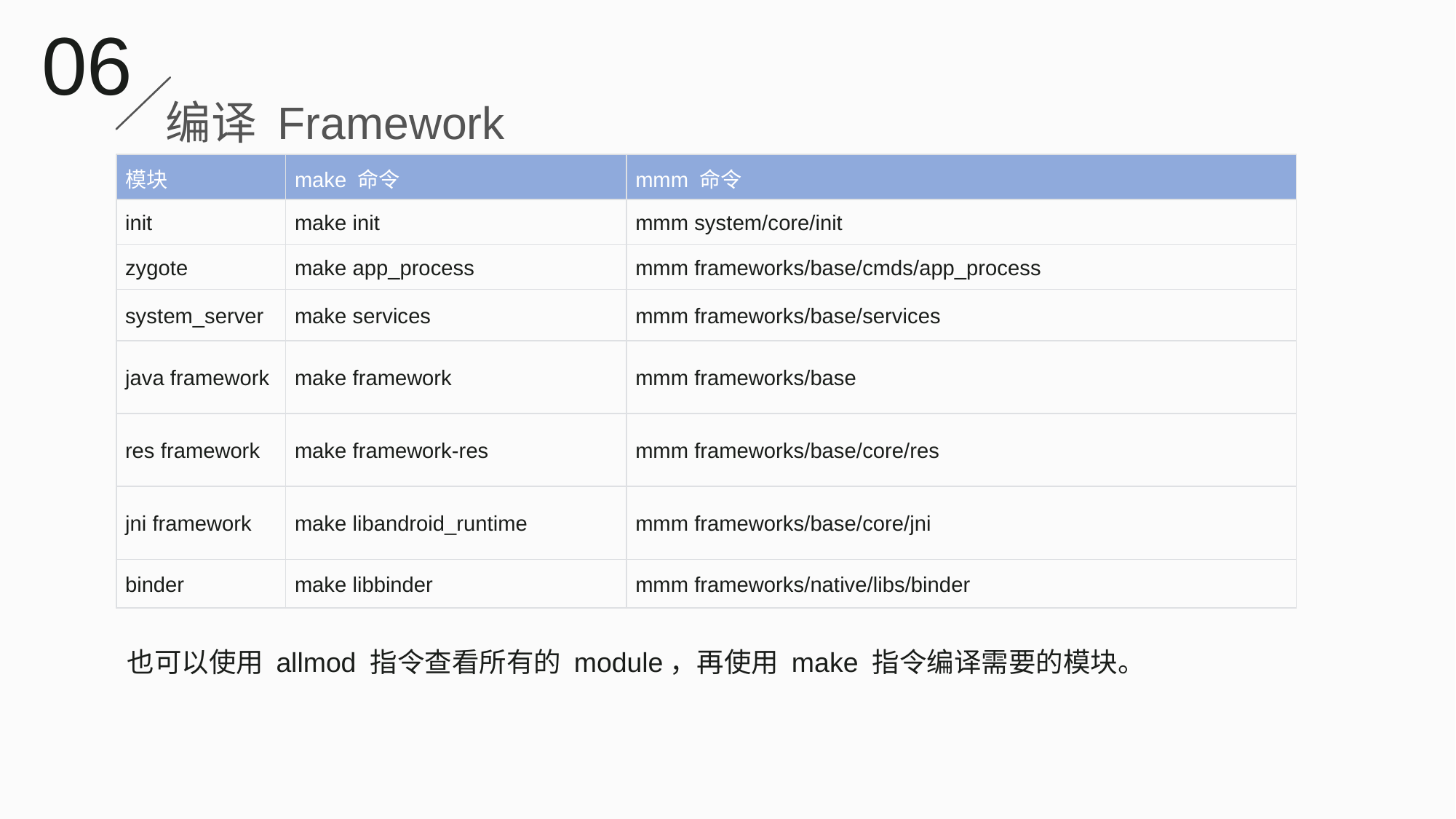

06
编译 Framework
| 模块 | make 命令 | mmm 命令 |
| --- | --- | --- |
| init | make init | mmm system/core/init |
| zygote | make app\_process | mmm frameworks/base/cmds/app\_process |
| system\_server | make services | mmm frameworks/base/services |
| java framework | make framework | mmm frameworks/base |
| res framework | make framework-res | mmm frameworks/base/core/res |
| jni framework | make libandroid\_runtime | mmm frameworks/base/core/jni |
| binder | make libbinder | mmm frameworks/native/libs/binder |
也可以使用 allmod 指令查看所有的 module，再使用 make 指令编译需要的模块。